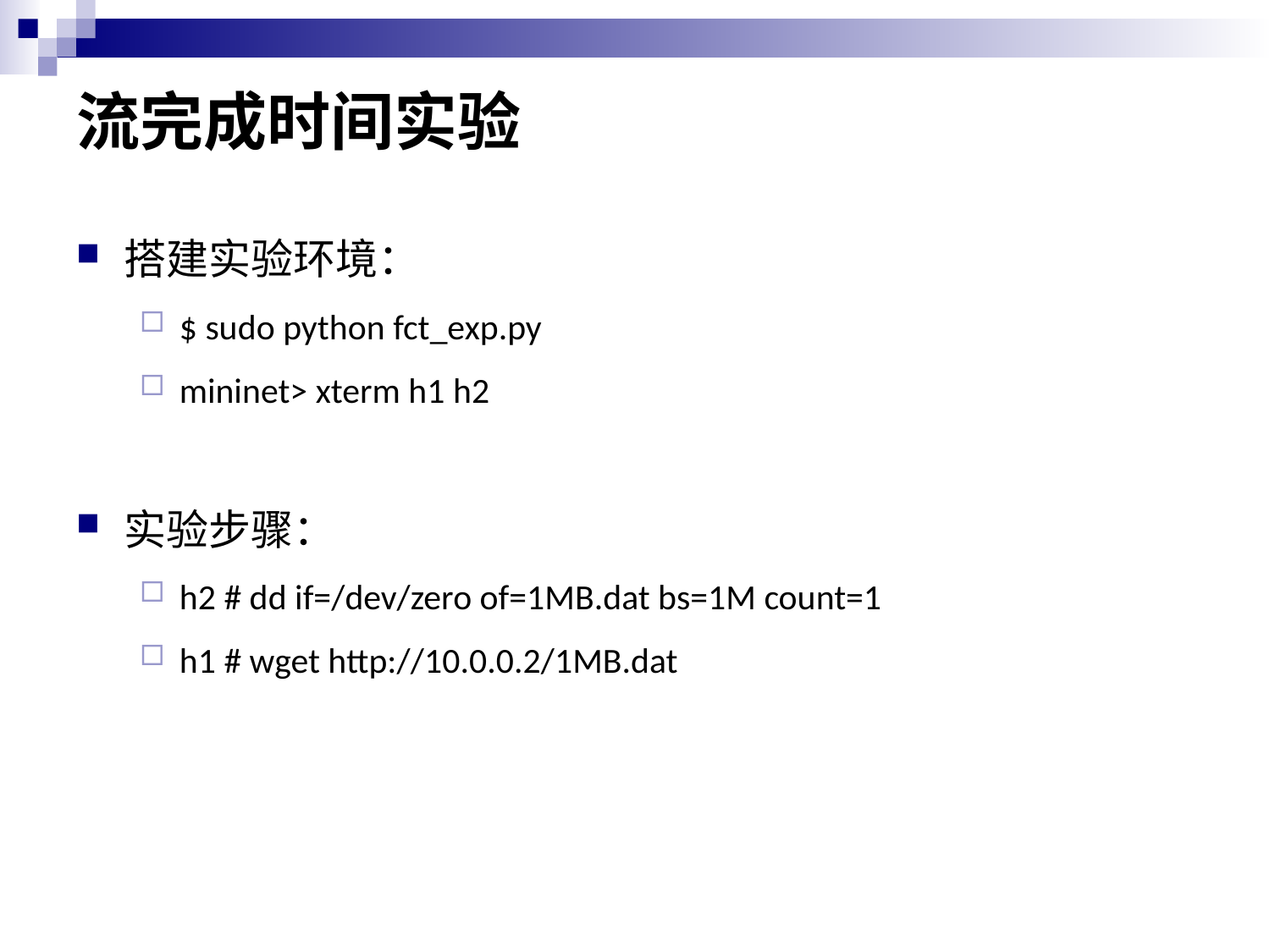

# 流完成时间实验
搭建实验环境：
$ sudo python fct_exp.py
mininet> xterm h1 h2

实验步骤：
h2 # dd if=/dev/zero of=1MB.dat bs=1M count=1
h1 # wget http://10.0.0.2/1MB.dat
61